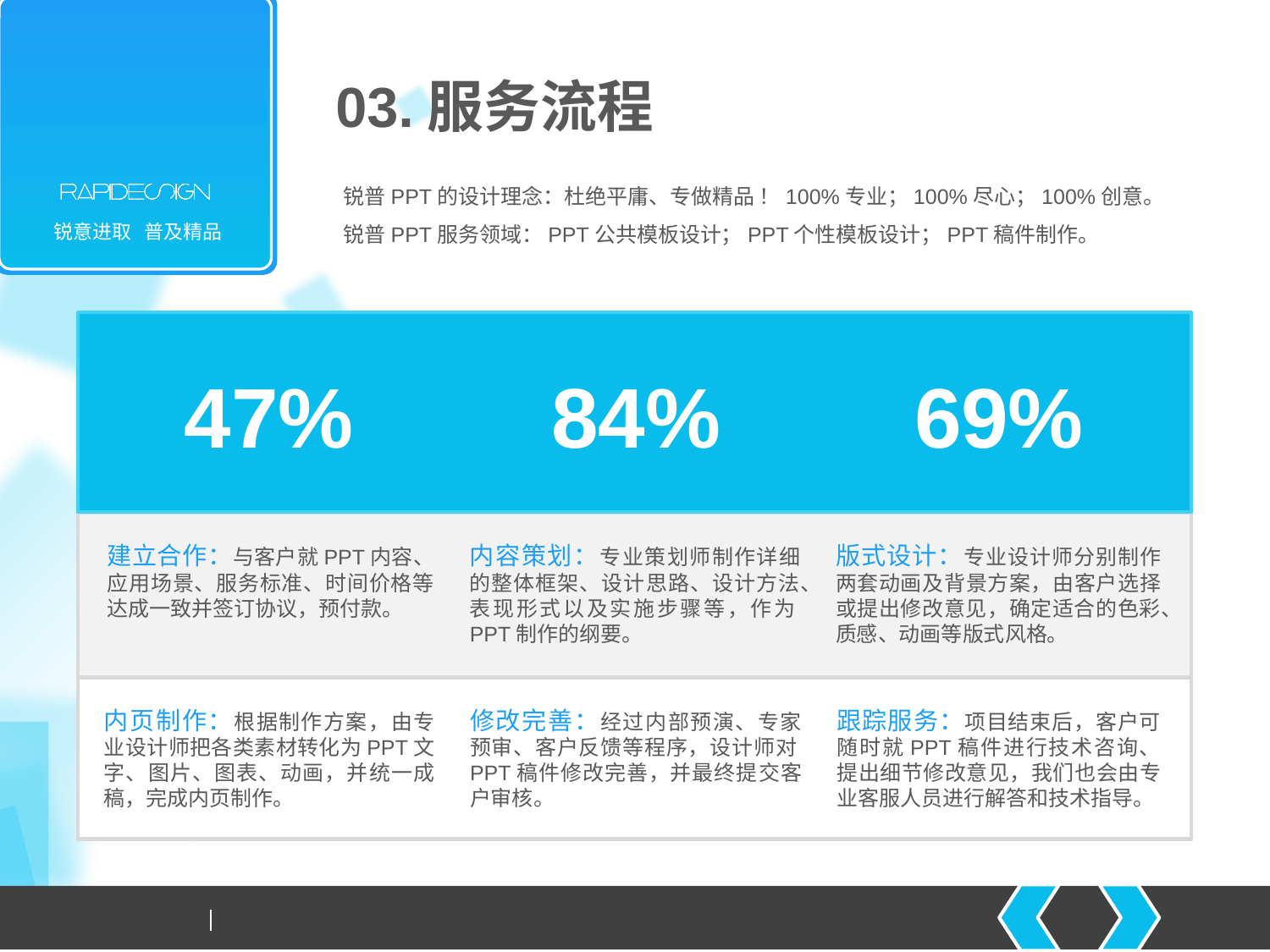

03.服务流程
锐普PPT的设计理念：杜绝平庸、专做精品 ！100%专业；100%尽心；100%创意。
锐普PPT服务领域：PPT公共模板设计；PPT个性模板设计；PPT稿件制作。

47%
84%
69%

建立合作：与客户就PPT内容、应用场景、服务标准、时间价格等达成一致并签订协议，预付款。
内容策划：专业策划师制作详细的整体框架、设计思路、设计方法、表现形式以及实施步骤等，作为PPT制作的纲要。
版式设计：专业设计师分别制作两套动画及背景方案，由客户选择或提出修改意见，确定适合的色彩、质感、动画等版式风格。

内页制作：根据制作方案，由专业设计师把各类素材转化为PPT文字、图片、图表、动画，并统一成稿，完成内页制作。
修改完善：经过内部预演、专家预审、客户反馈等程序，设计师对PPT稿件修改完善，并最终提交客户审核。
跟踪服务：项目结束后，客户可随时就PPT稿件进行技术咨询、提出细节修改意见，我们也会由专业客服人员进行解答和技术指导。